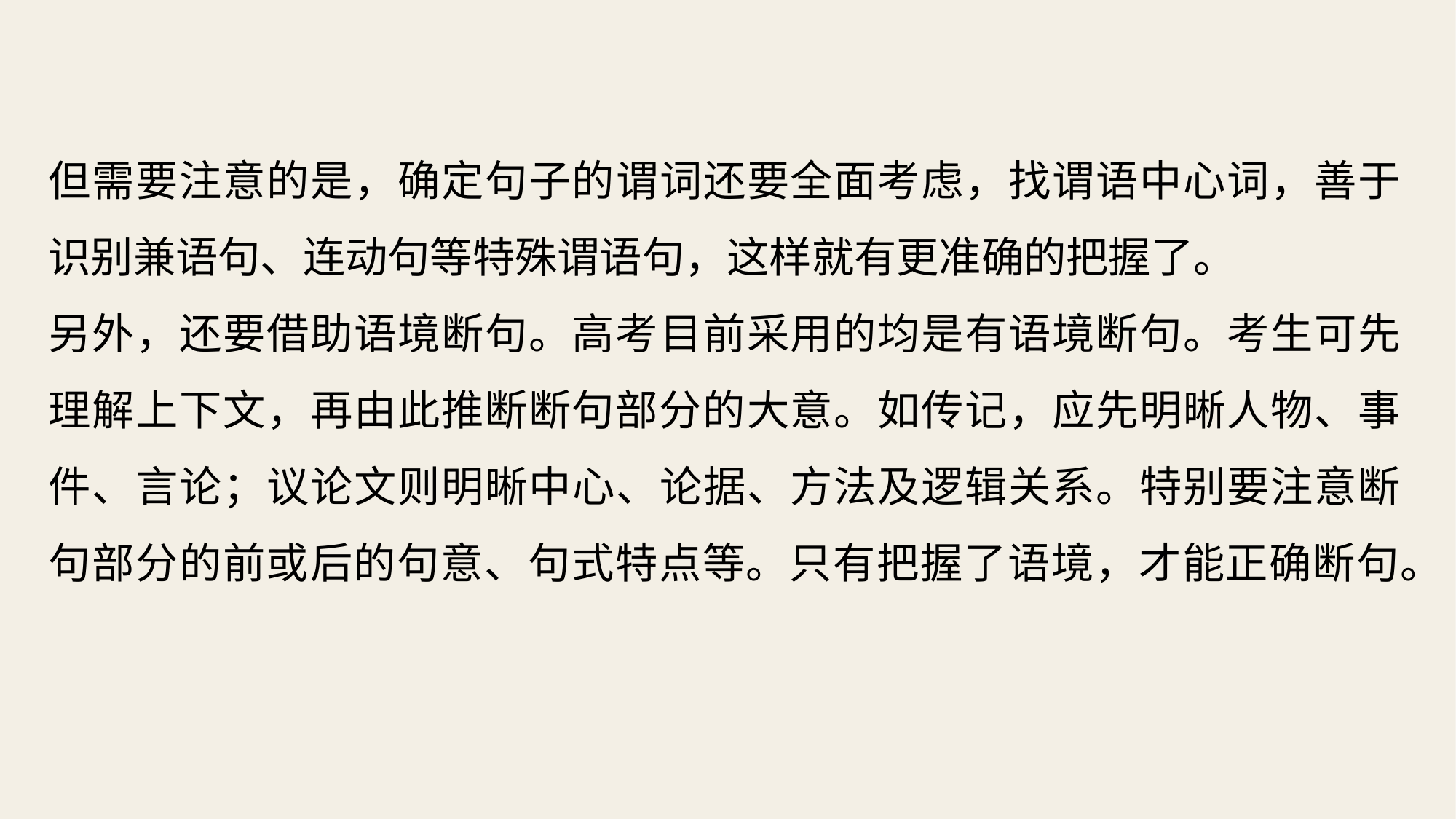

但需要注意的是，确定句子的谓词还要全面考虑，找谓语中心词，善于识别兼语句、连动句等特殊谓语句，这样就有更准确的把握了。
另外，还要借助语境断句。高考目前采用的均是有语境断句。考生可先理解上下文，再由此推断断句部分的大意。如传记，应先明晰人物、事件、言论；议论文则明晰中心、论据、方法及逻辑关系。特别要注意断句部分的前或后的句意、句式特点等。只有把握了语境，才能正确断句。